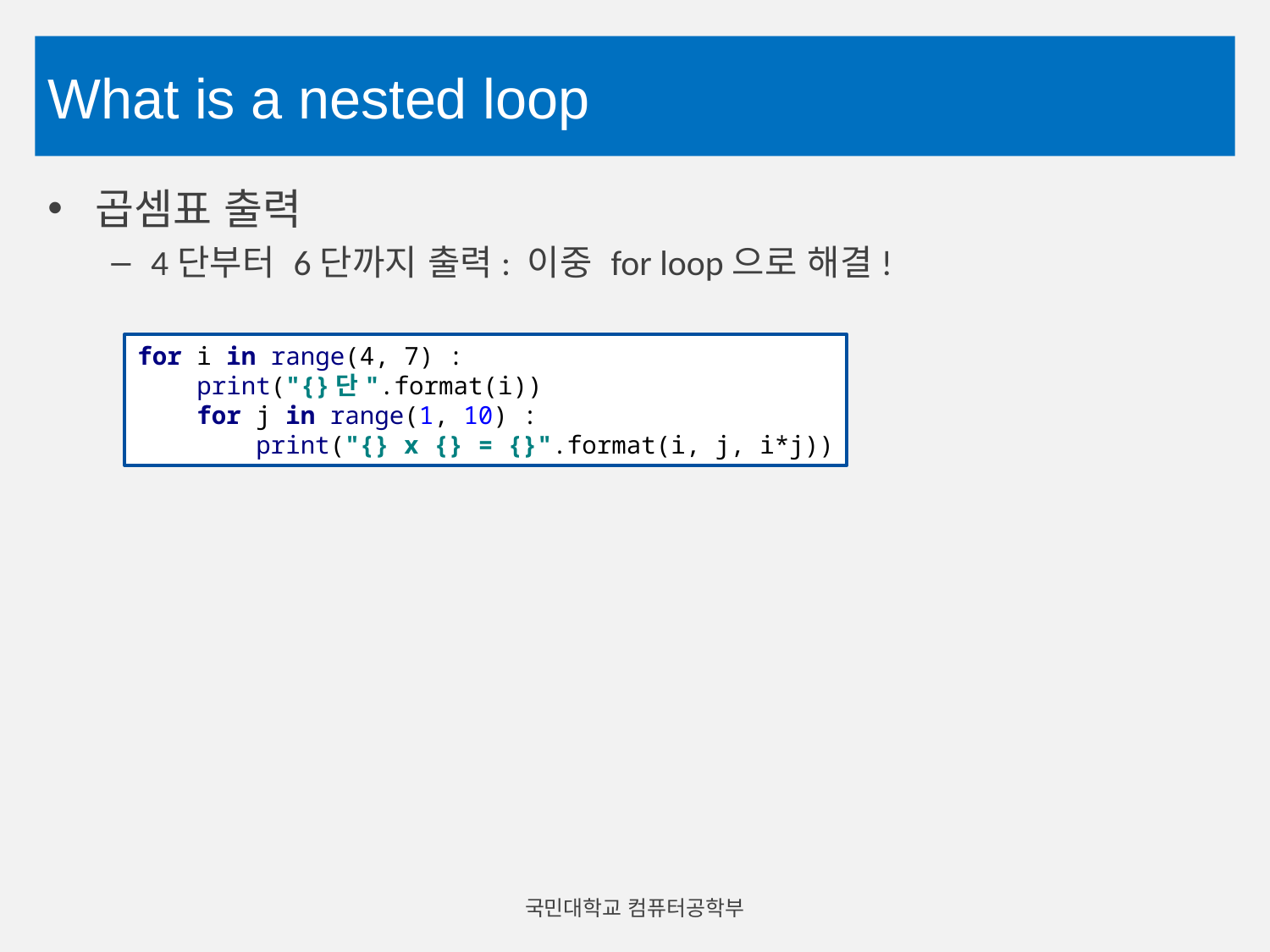

# What is a nested loop
곱셈표 출력
4단부터 6단까지 출력: 이중 for loop으로 해결!
for i in range(4, 7) :
    print("{}단".format(i))
    for j in range(1, 10) :
        print("{} x {} = {}".format(i, j, i*j))
국민대학교 컴퓨터공학부